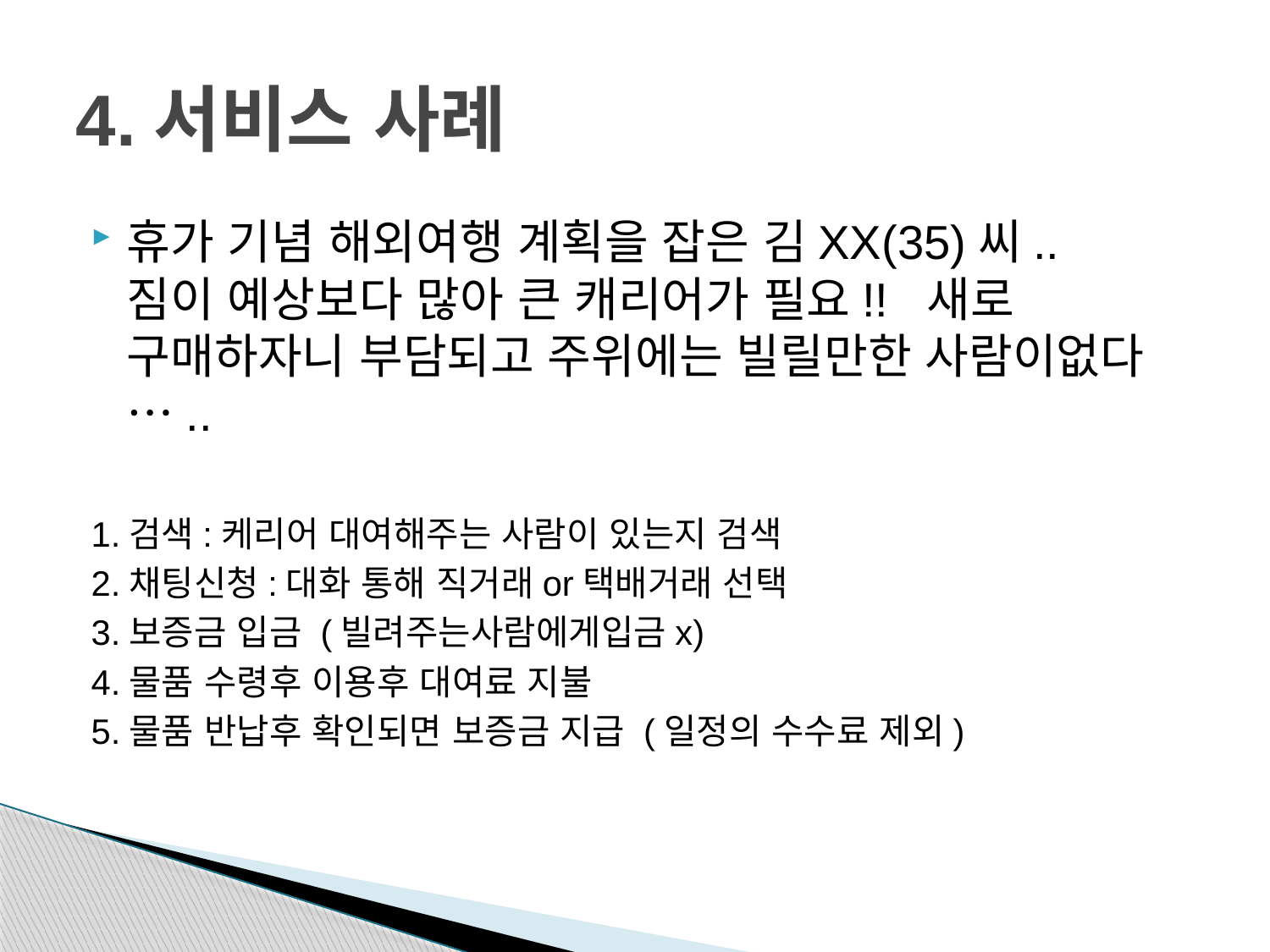

# 4.서비스 사례
휴가 기념 해외여행 계획을 잡은 김XX(35)씨..     짐이 예상보다 많아 큰 캐리어가 필요!!  새로 구매하자니 부담되고 주위에는 빌릴만한 사람이없다…..

1.검색:케리어 대여해주는 사람이 있는지 검색
2.채팅신청:대화 통해 직거래or택배거래 선택
3.보증금 입금 (빌려주는사람에게입금x)
4.물품 수령후 이용후 대여료 지불
5.물품 반납후 확인되면 보증금 지급 (일정의 수수료 제외)